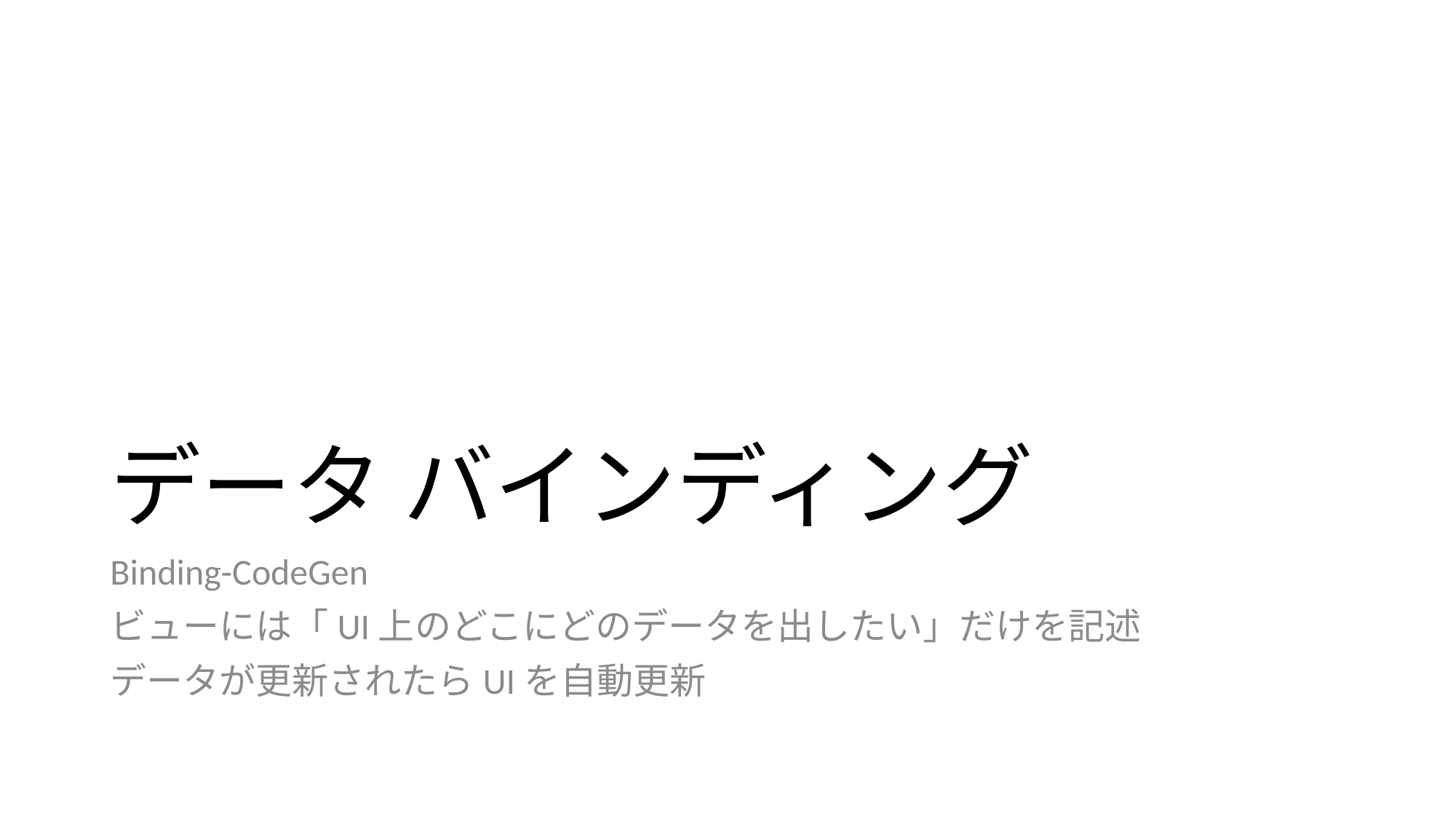

# データ バインディング
Binding-CodeGen
ビューには「UI上のどこにどのデータを出したい」だけを記述
データが更新されたらUIを自動更新